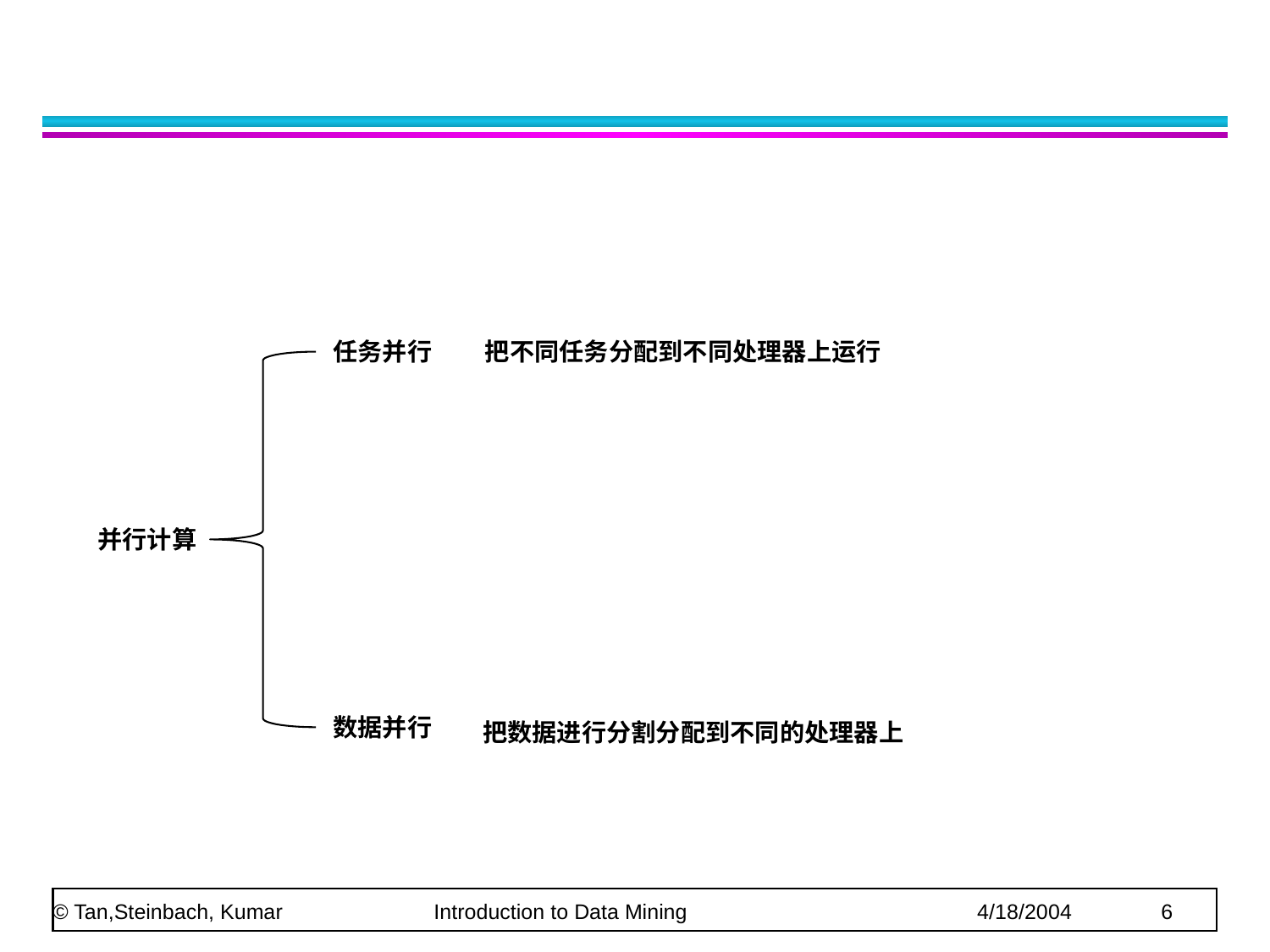

#

任务并行
把不同任务分配到不同处理器上运行

并行计算
数据并行
把数据进行分割分配到不同的处理器上